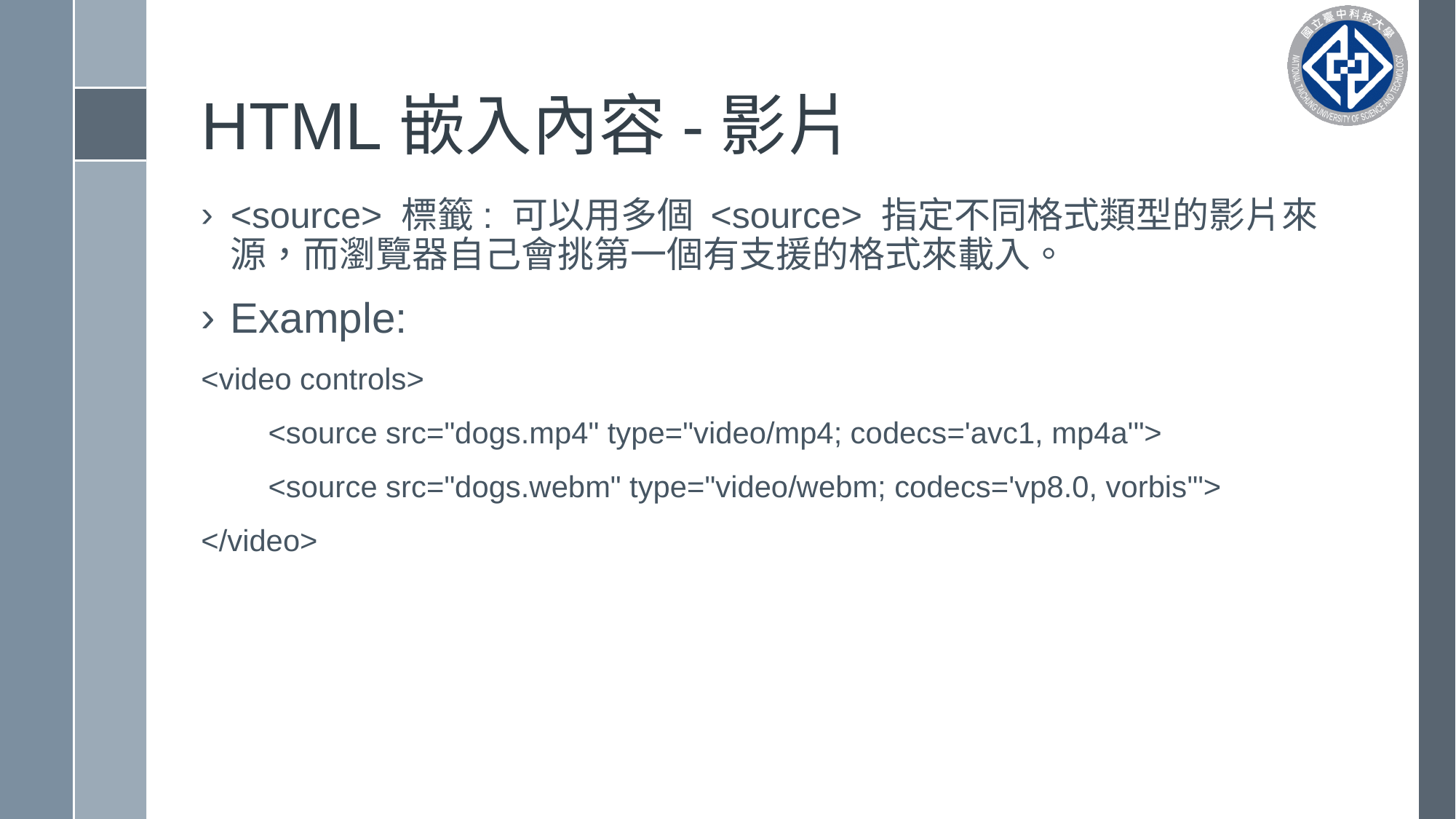

# HTML嵌入內容-影片
<source> 標籤: 可以用多個 <source> 指定不同格式類型的影片來源，而瀏覽器自己會挑第一個有支援的格式來載入。
Example:
<video controls>
        <source src="dogs.mp4" type="video/mp4; codecs='avc1, mp4a'">
        <source src="dogs.webm" type="video/webm; codecs='vp8.0, vorbis'">
</video>